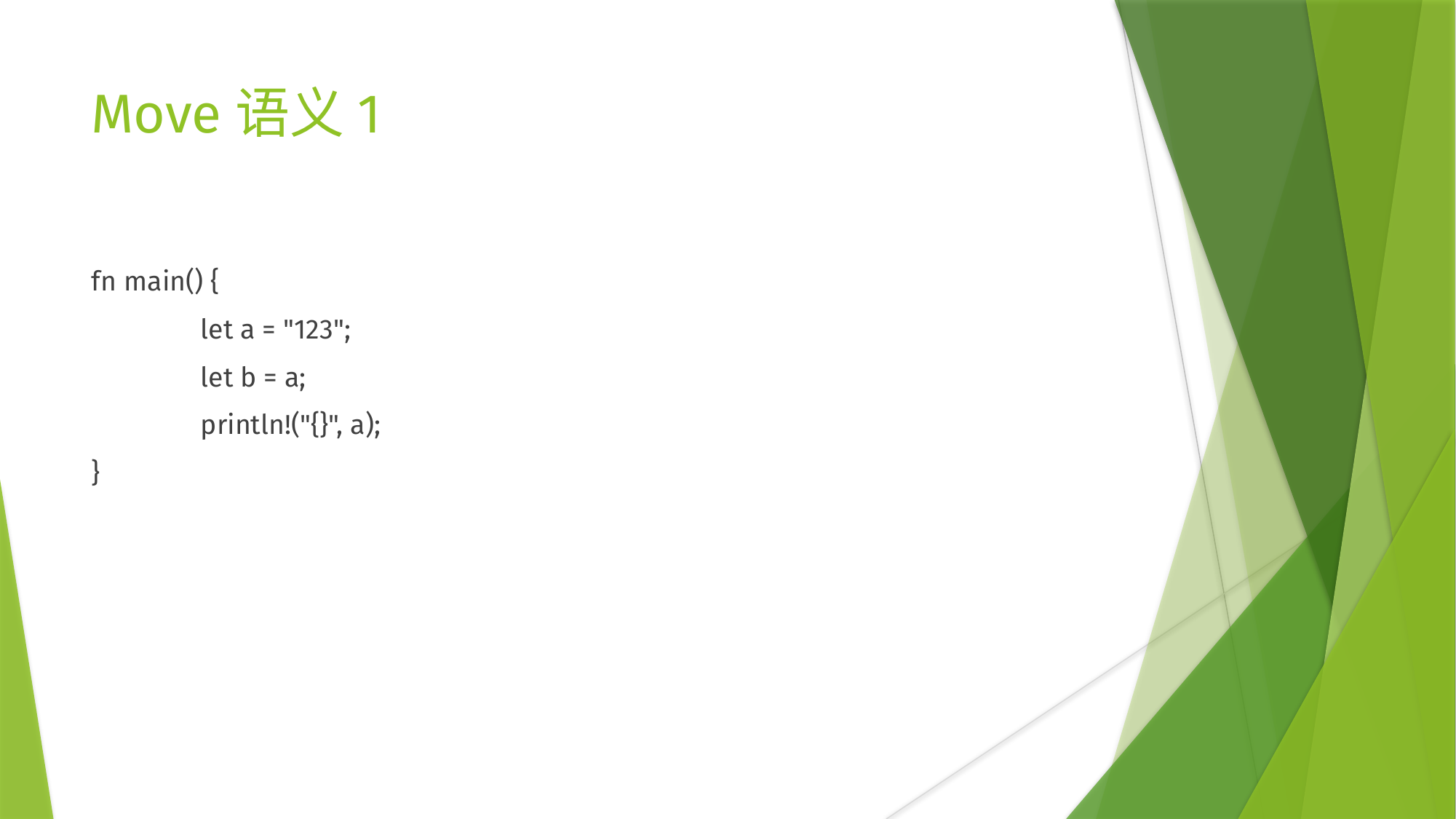

Move语义1
fn main() {
	let a = "123";
	let b = a;
	println!("{}", a);
}